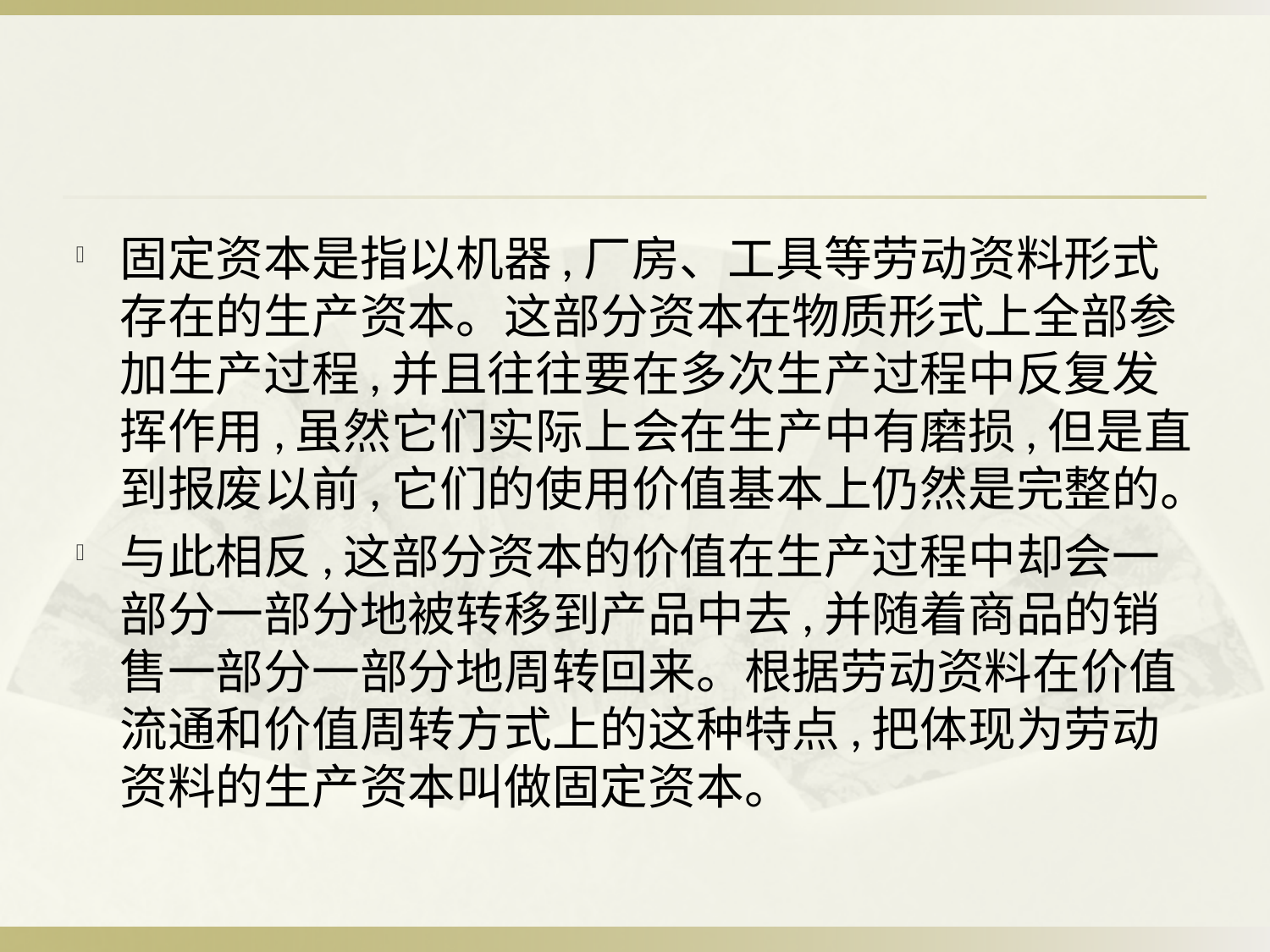

#
固定资本是指以机器,厂房、工具等劳动资料形式存在的生产资本。这部分资本在物质形式上全部参加生产过程,并且往往要在多次生产过程中反复发挥作用,虽然它们实际上会在生产中有磨损,但是直到报废以前,它们的使用价值基本上仍然是完整的。
与此相反,这部分资本的价值在生产过程中却会一部分一部分地被转移到产品中去,并随着商品的销售一部分一部分地周转回来。根据劳动资料在价值流通和价值周转方式上的这种特点,把体现为劳动资料的生产资本叫做固定资本。